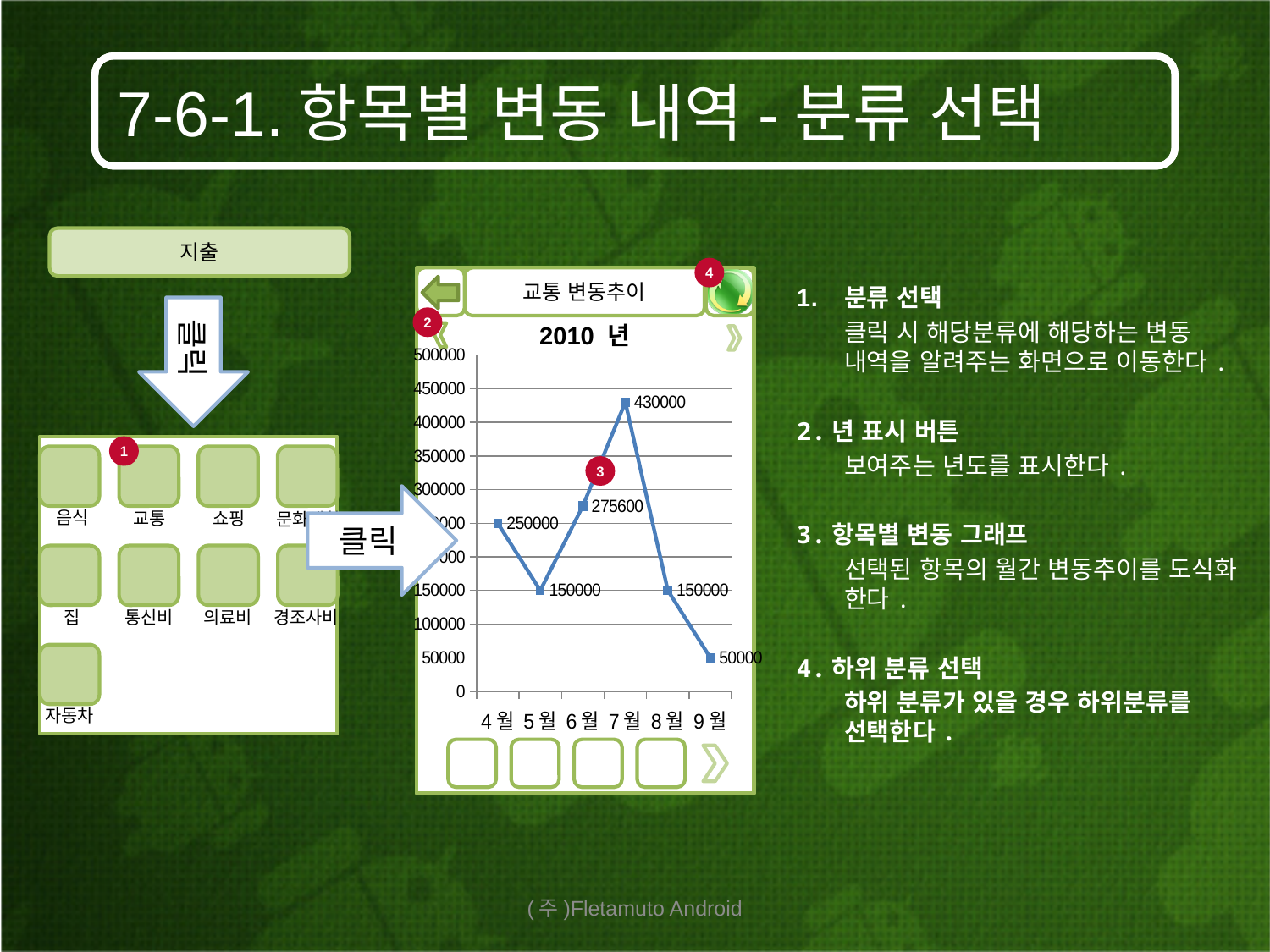

# 7-6-1.항목별 변동 내역-분류 선택
지출
4

교통 변동추이

분류 선택
	클릭 시 해당분류에 해당하는 변동 내역을 알려주는 화면으로 이동한다.

2.년 표시 버튼
	보여주는 년도를 표시한다.

3.항목별 변동 그래프
	선택된 항목의 월간 변동추이를 도식화 한다.

4.하위 분류 선택
	하위 분류가 있을 경우 하위분류를 선택한다.

클릭
2
2010 년

### Chart

| Category | 음식 |
|---|---|
| 4월 | 250000.0 |
| 5월 | 150000.0 |
| 6월 | 275600.0 |
| 7월 | 430000.0 |
| 8월 | 150000.0 |
| 9월 | 50000.0 |
1

3
클릭
음식
쇼핑
교통
문화생활

집
통신비
의료비
경조사비

자동차

(주)Fletamuto Android